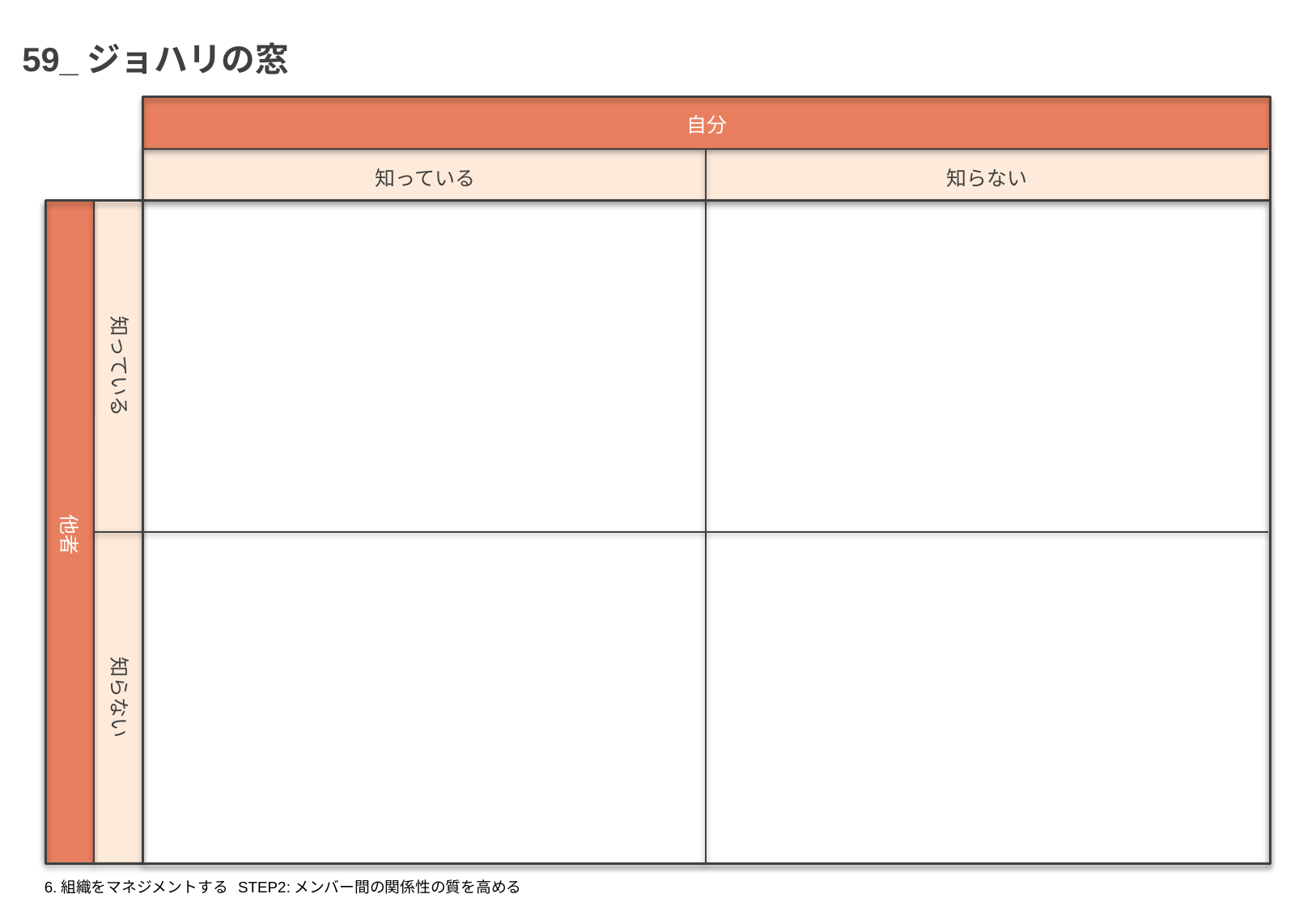

59_ジョハリの窓

自分

知っている
知らない

知っている
他者
知らない
6.組織をマネジメントする
STEP2:メンバー間の関係性の質を高める